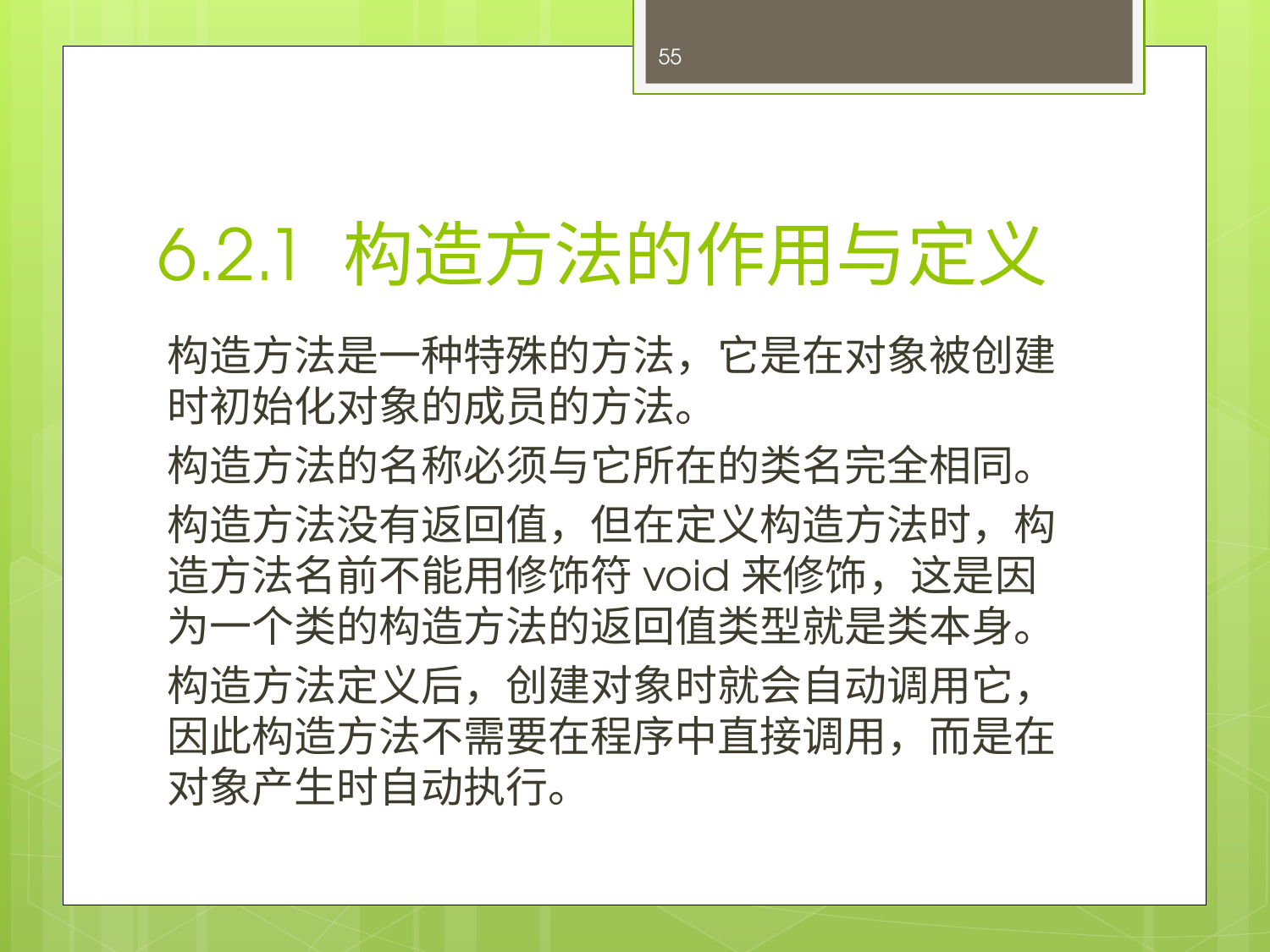

55
# 6.2.1 构造方法的作用与定义
构造方法是一种特殊的方法，它是在对象被创建时初始化对象的成员的方法。
构造方法的名称必须与它所在的类名完全相同。
构造方法没有返回值，但在定义构造方法时，构造方法名前不能用修饰符void来修饰，这是因为一个类的构造方法的返回值类型就是类本身。
构造方法定义后，创建对象时就会自动调用它，因此构造方法不需要在程序中直接调用，而是在对象产生时自动执行。